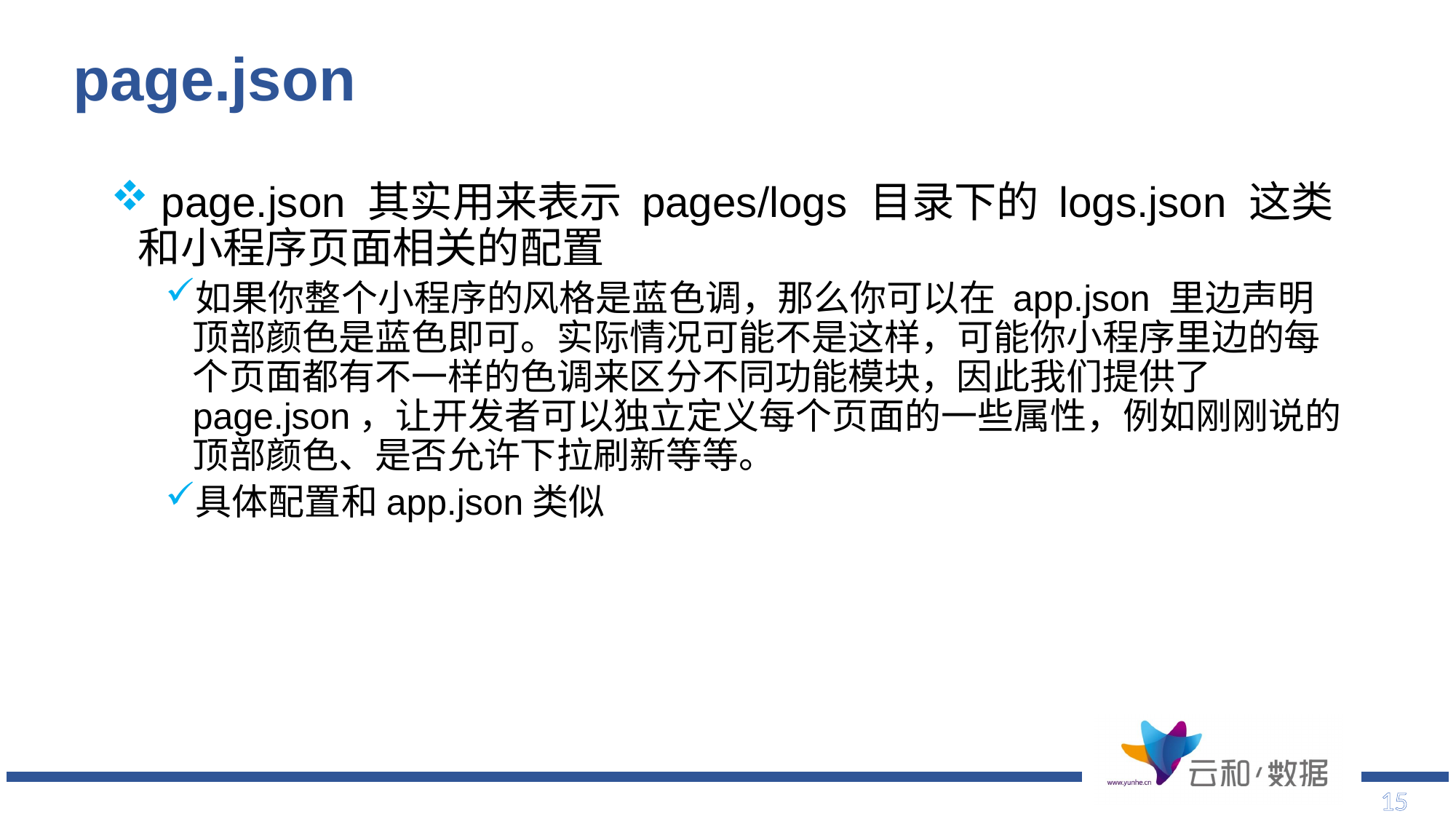

# page.json
 page.json 其实用来表示 pages/logs 目录下的 logs.json 这类和小程序页面相关的配置
如果你整个小程序的风格是蓝色调，那么你可以在 app.json 里边声明顶部颜色是蓝色即可。实际情况可能不是这样，可能你小程序里边的每个页面都有不一样的色调来区分不同功能模块，因此我们提供了 page.json，让开发者可以独立定义每个页面的一些属性，例如刚刚说的顶部颜色、是否允许下拉刷新等等。
具体配置和app.json类似